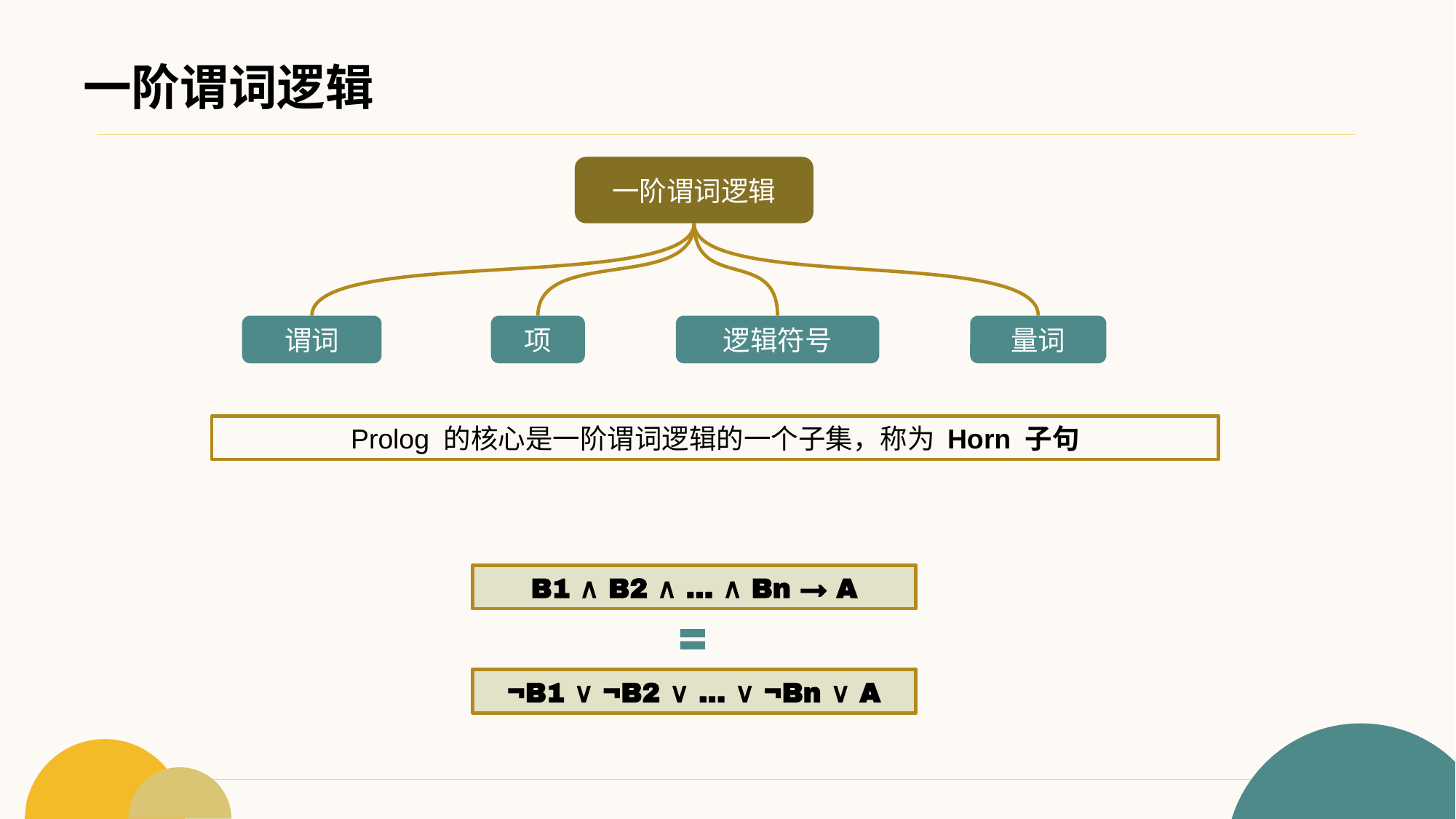

# 一阶谓词逻辑
一阶谓词逻辑
谓词
项
逻辑符号
量词
Prolog 的核心是一阶谓词逻辑的一个子集，称为 Horn 子句
B1 ∧ B2 ∧ ... ∧ Bn → A

¬B1 ∨ ¬B2 ∨ ... ∨ ¬Bn ∨ A